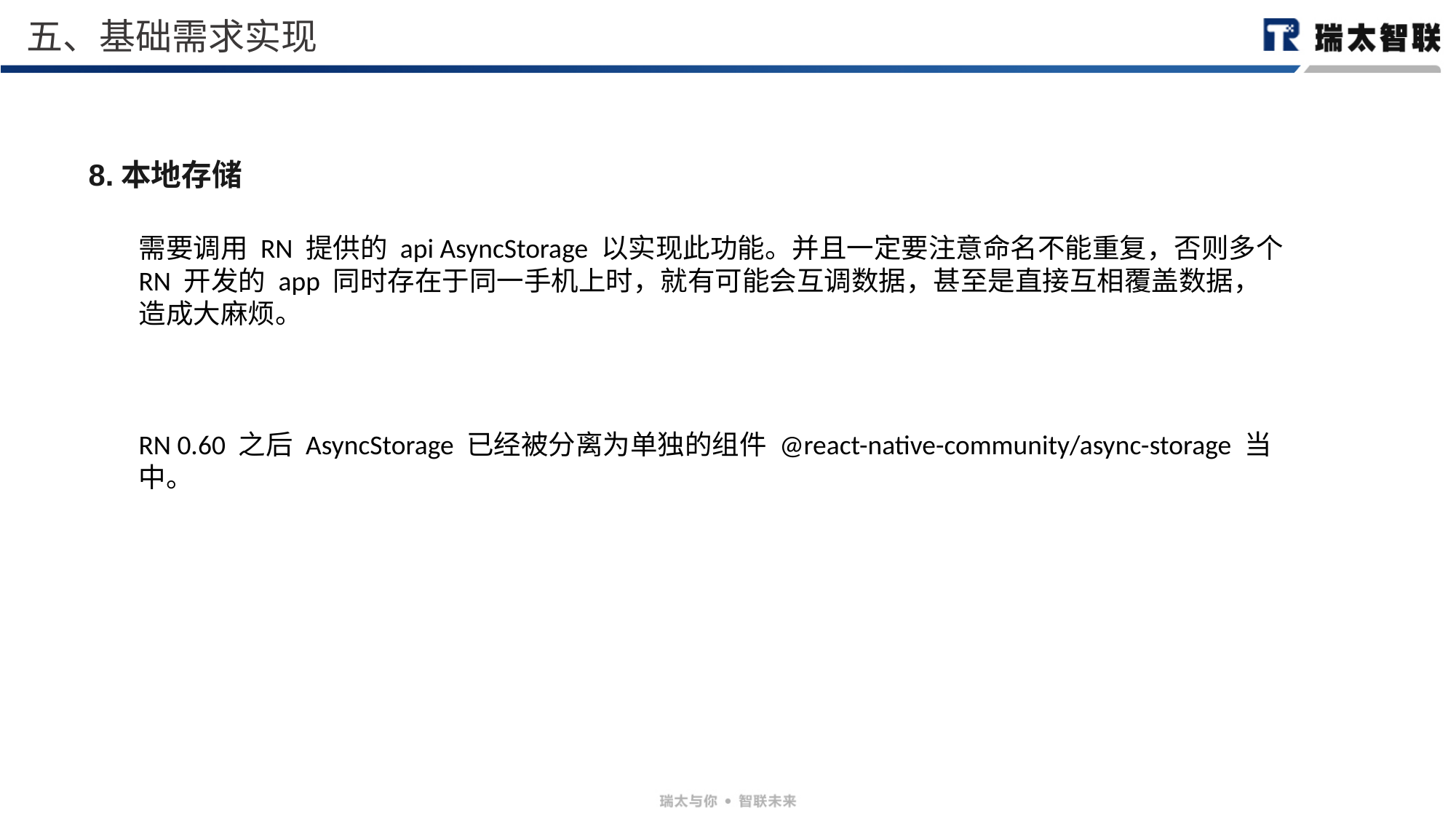

五、基础需求实现
8.本地存储
需要调用 RN 提供的 api AsyncStorage 以实现此功能。并且一定要注意命名不能重复，否则多个 RN 开发的 app 同时存在于同一手机上时，就有可能会互调数据，甚至是直接互相覆盖数据，造成大麻烦。

RN 0.60 之后 AsyncStorage 已经被分离为单独的组件 @react-native-community/async-storage 当中。